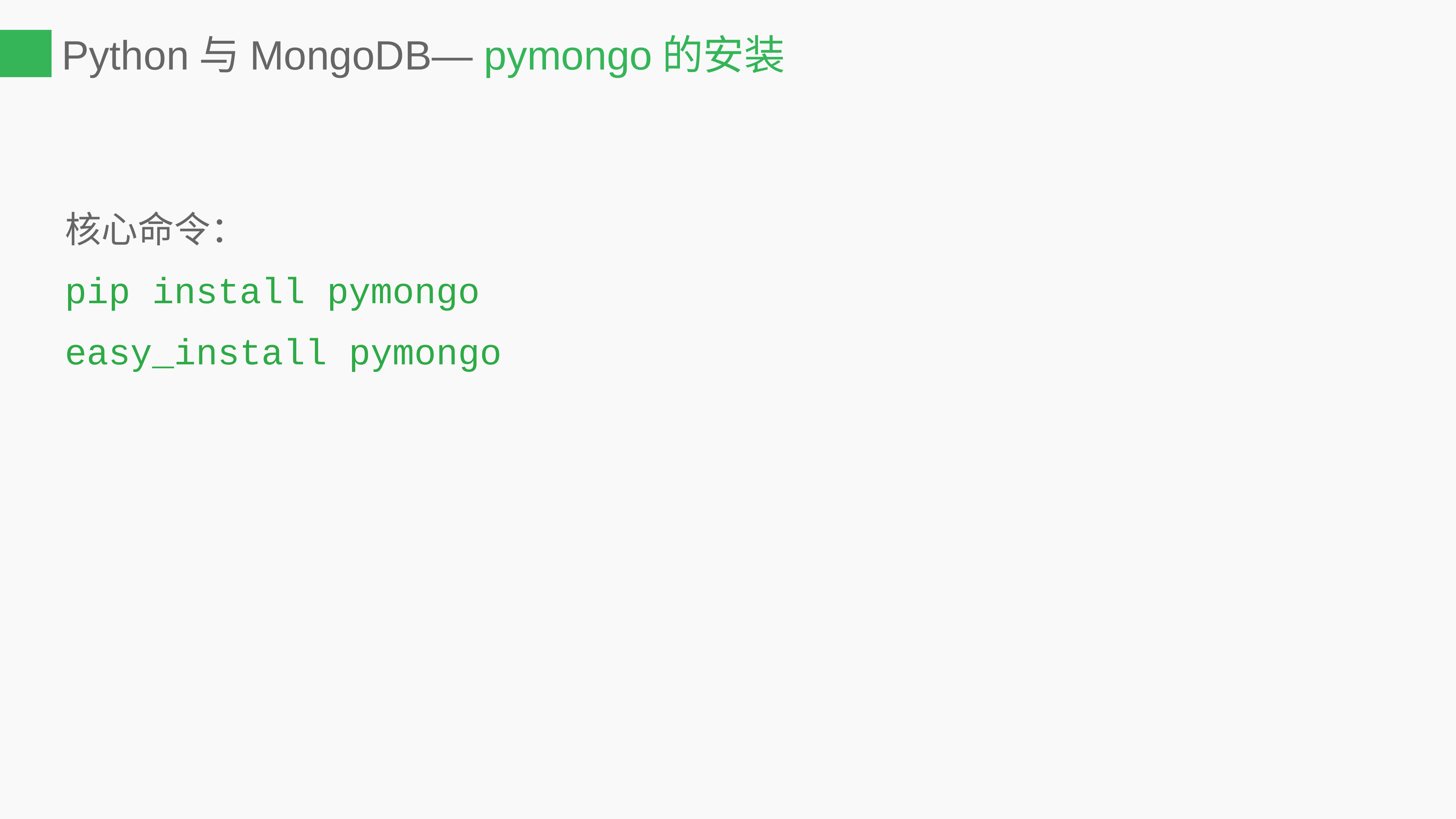

# Python与MongoDB— pymongo的安装
核心命令：
pip install pymongo
easy_install pymongo